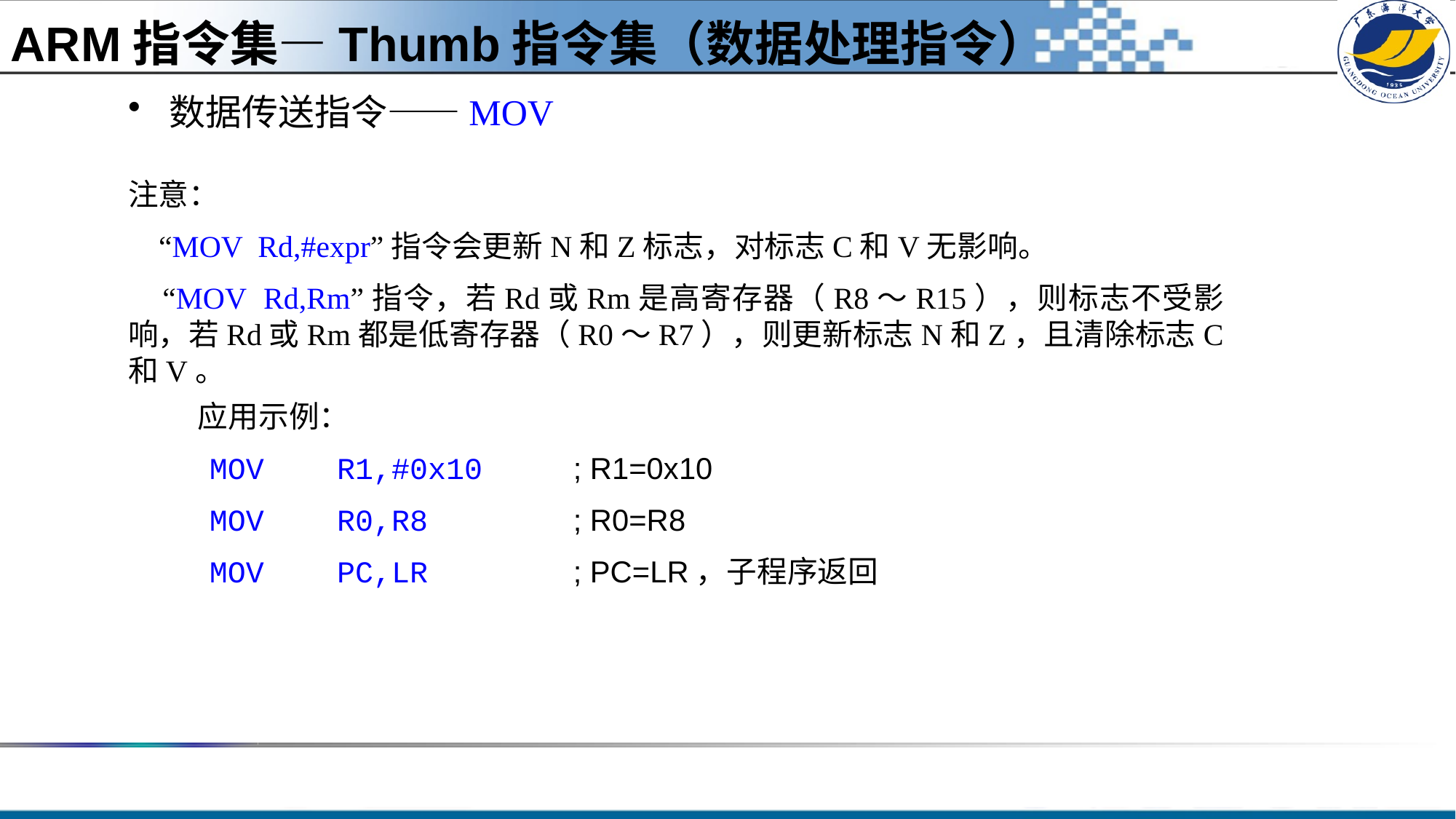

ARM指令集—Thumb指令集（数据处理指令）
数据传送指令——MOV
注意：
    “MOV  Rd,#expr”指令会更新N和Z标志，对标志C和V无影响。
    “MOV  Rd,Rm”指令，若Rd或Rm是高寄存器（R8～R15），则标志不受影响，若Rd或Rm都是低寄存器（R0～R7），则更新标志N和Z，且清除标志C和V。
        应用示例：
    MOV    R1,#0x10	; R1=0x10
    MOV    R0,R8		; R0=R8
    MOV    PC,LR		; PC=LR，子程序返回
133